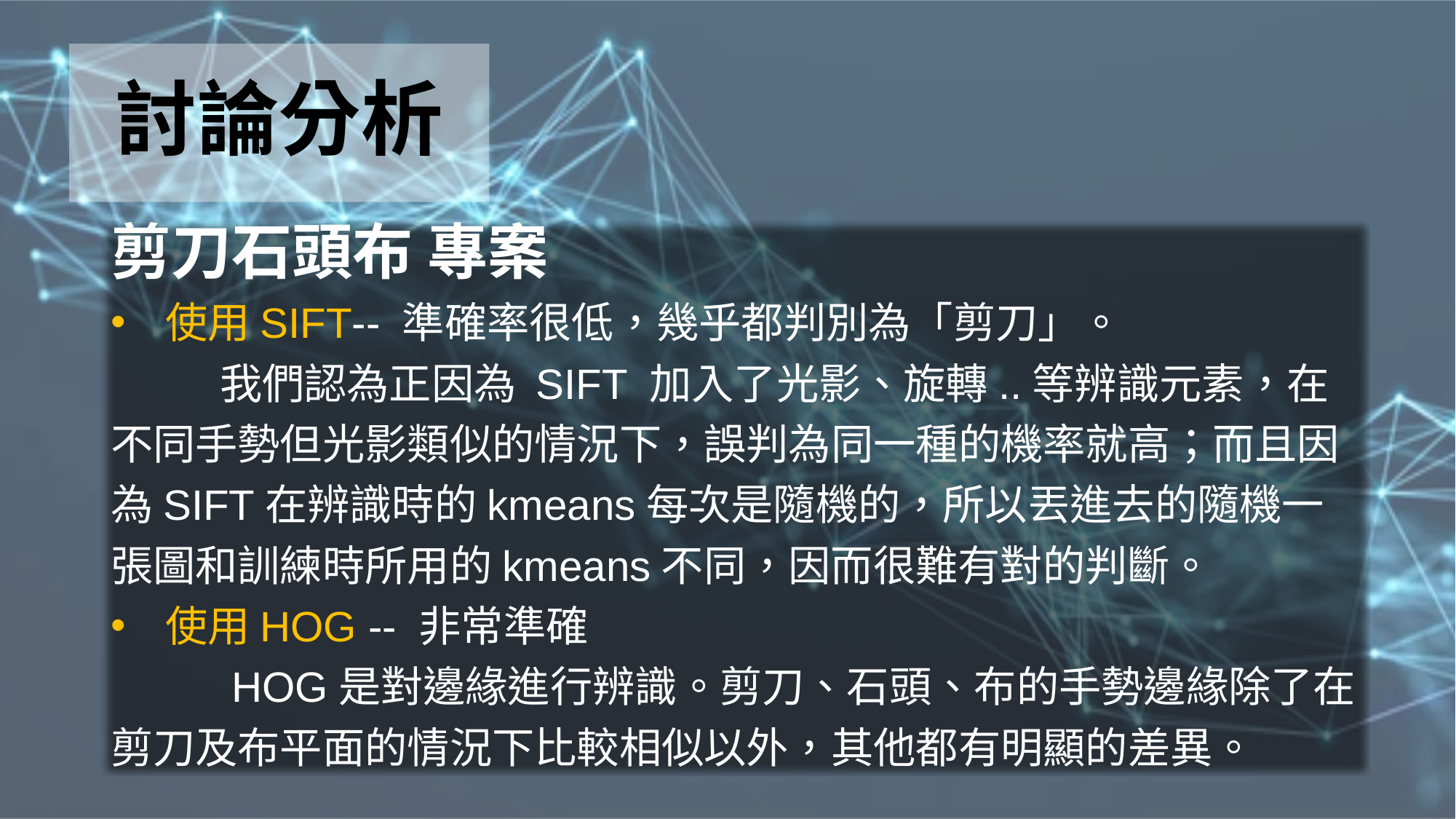

# 討論分析
剪刀石頭布 專案
使用SIFT-- 準確率很低，幾乎都判別為「剪刀」。
	我們認為正因為 SIFT 加入了光影、旋轉..等辨識元素，在不同手勢但光影類似的情況下，誤判為同一種的機率就高；而且因為SIFT在辨識時的kmeans每次是隨機的，所以丟進去的隨機一張圖和訓練時所用的kmeans不同，因而很難有對的判斷。
使用HOG -- 非常準確
	 HOG是對邊緣進行辨識。剪刀、石頭、布的手勢邊緣除了在剪刀及布平面的情況下比較相似以外，其他都有明顯的差異。